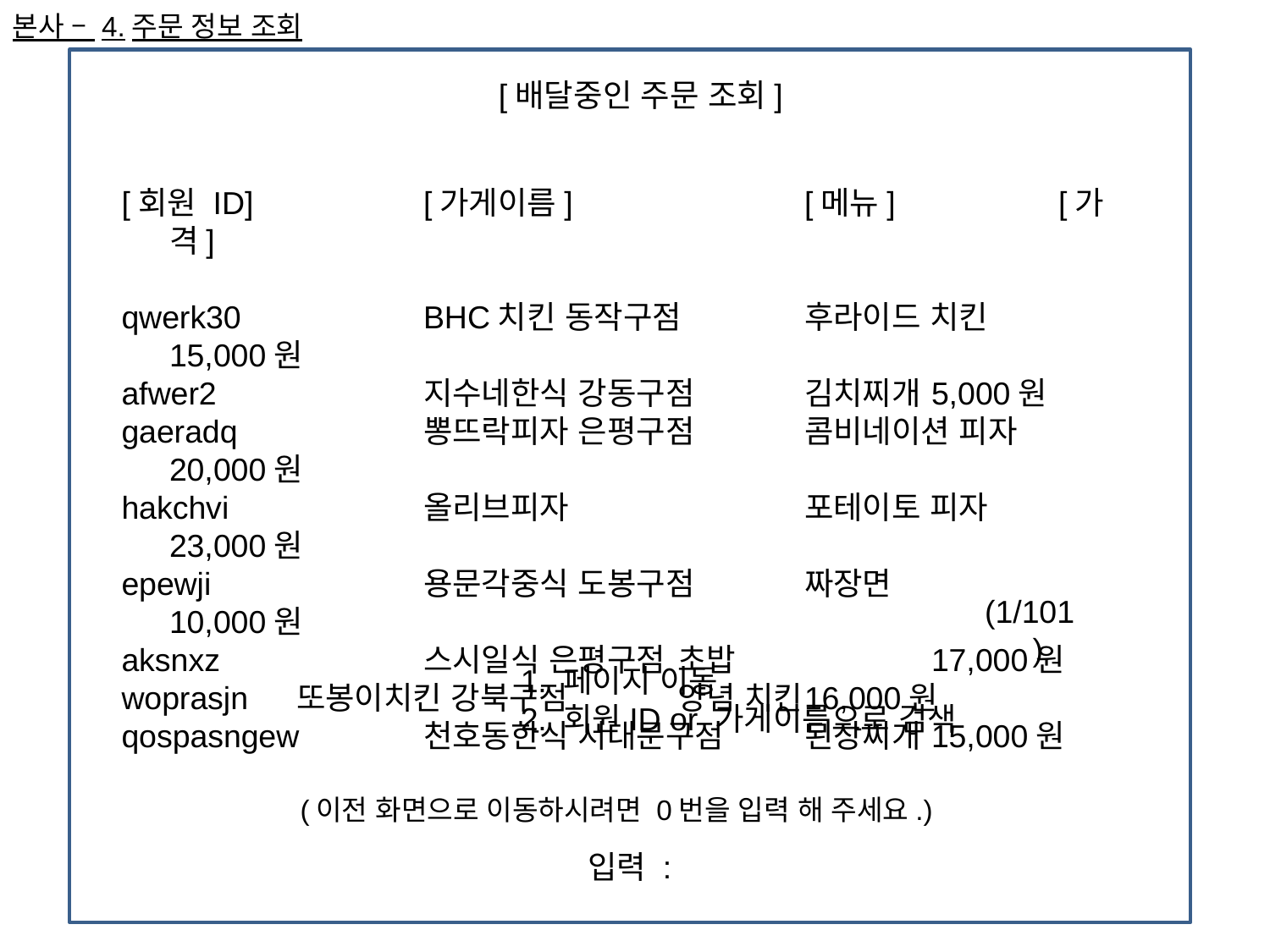

본사 – 4.주문 정보 조회

[배달중인 주문 조회]
[회원 ID]		[가게이름]		[메뉴]		[가격]

qwerk30		BHC치킨 동작구점	후라이드 치킨	15,000원
afwer2		지수네한식 강동구점	김치찌개	5,000원
gaeradq		뽕뜨락피자 은평구점	콤비네이션 피자	20,000원
hakchvi		올리브피자		포테이토 피자	23,000원
epewji		용문각중식 도봉구점	짜장면		10,000원
aksnxz		스시일식 은평구점	초밥		17,000원
woprasjn	또봉이치킨 강북구점	양념 치킨	16,000원
qospasngew	천호동한식 서대문구점	된장찌개	15,000원

(1/101)
				1. 페이지 이동
				2. 회원ID or 가게이름으로 검색
(이전 화면으로 이동하시려면 0번을 입력 해 주세요.)
입력 :